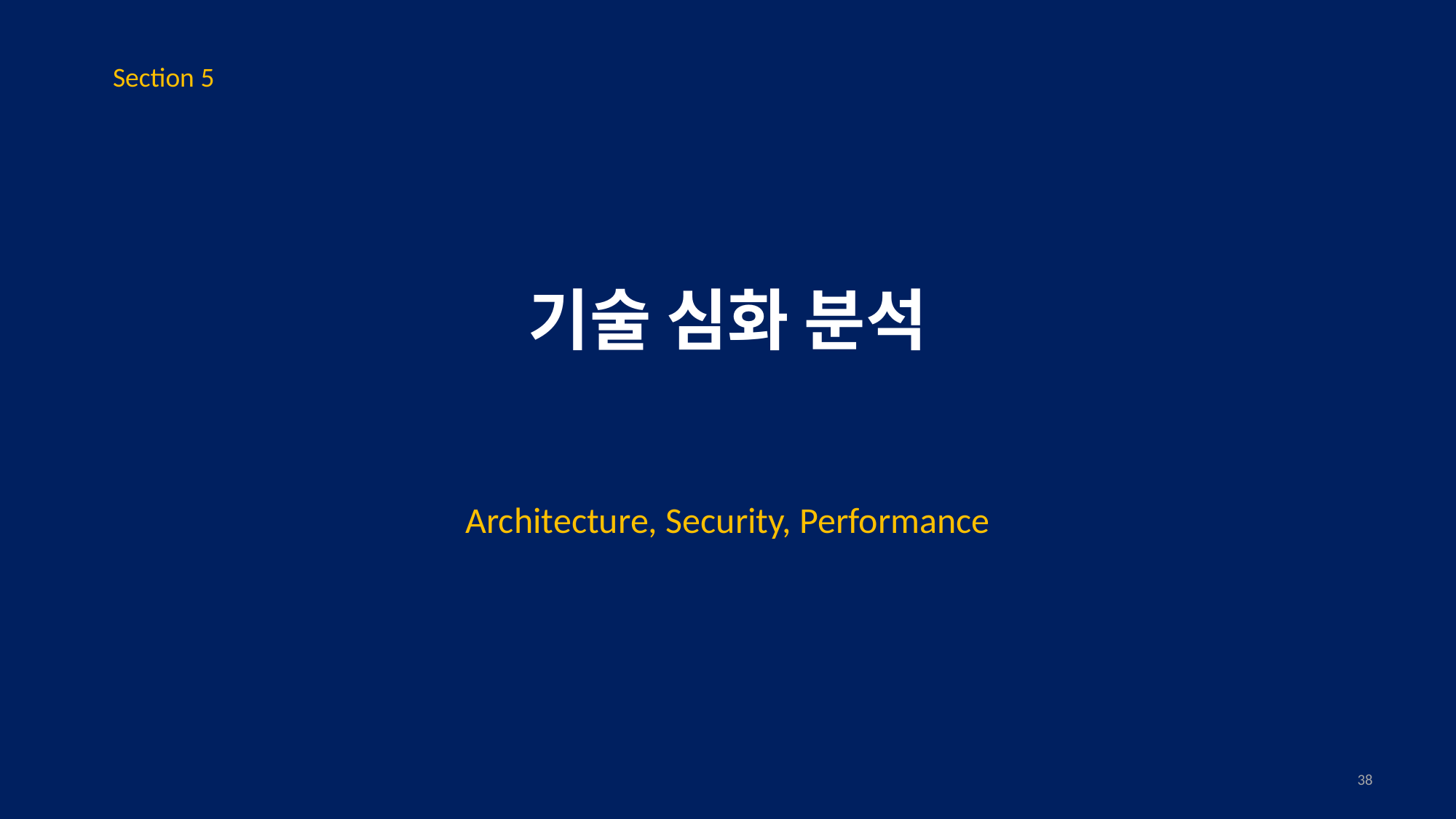

Section 5
기술 심화 분석
Architecture, Security, Performance
38